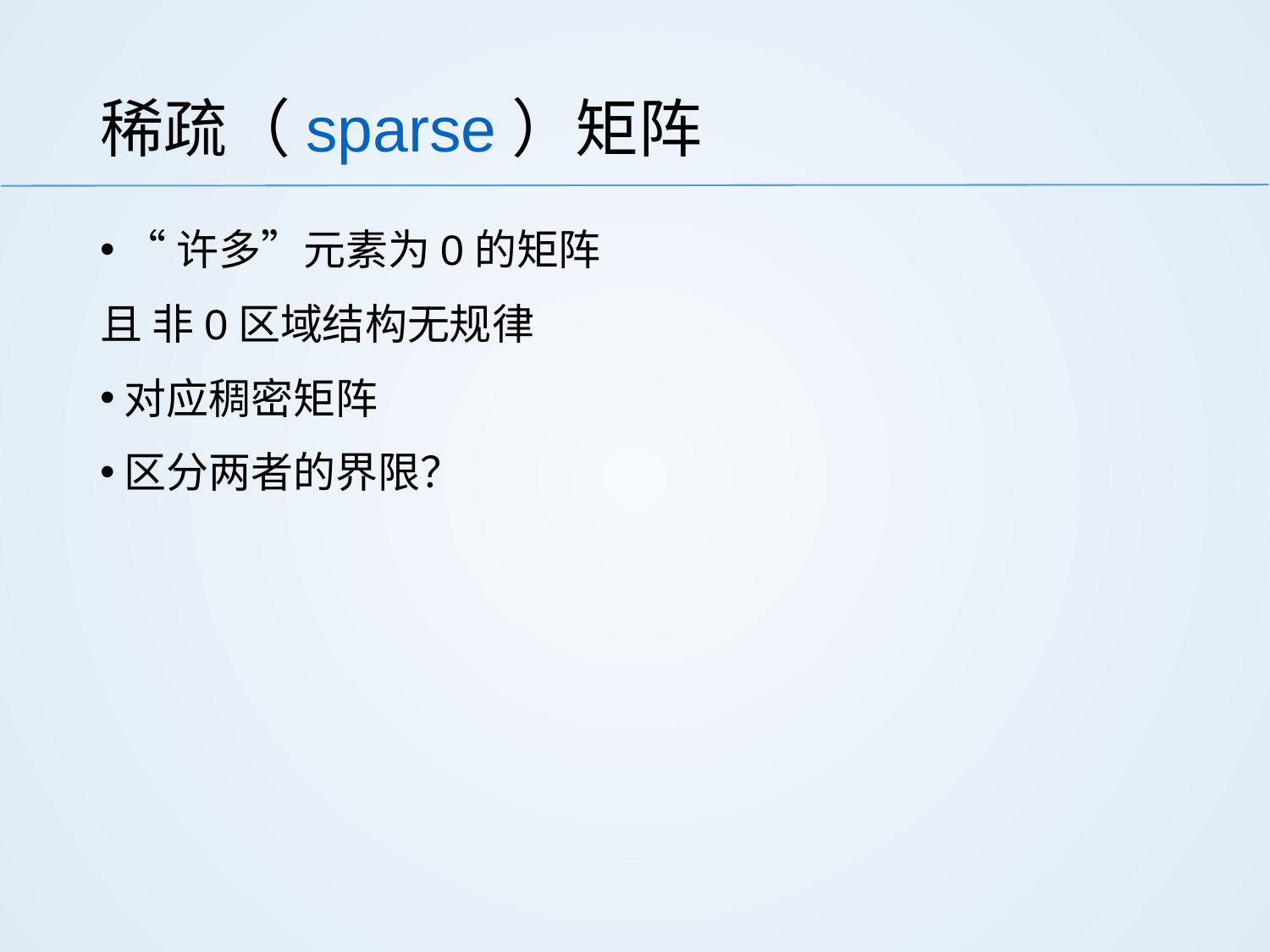

# 稀疏（sparse）矩阵
“许多”元素为0的矩阵
且 非0区域结构无规律
对应稠密矩阵
区分两者的界限？